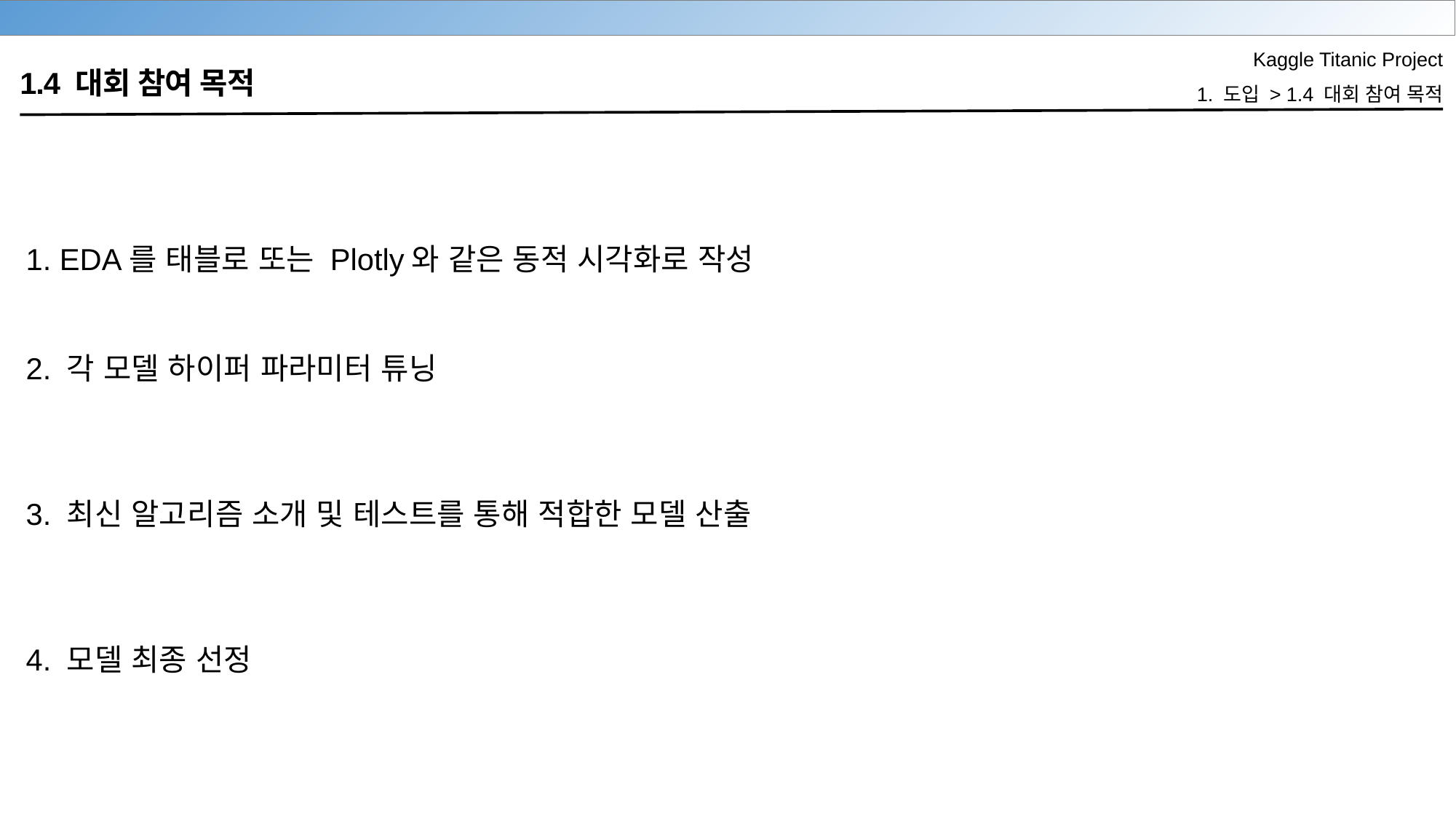

Kaggle Titanic Project
1. 도입 > 1.4 대회 참여 목적
1.4 대회 참여 목적
1. EDA를 태블로 또는 Plotly와 같은 동적 시각화로 작성

2. 각 모델 하이퍼 파라미터 튜닝

3. 최신 알고리즘 소개 및 테스트를 통해 적합한 모델 산출

4. 모델 최종 선정